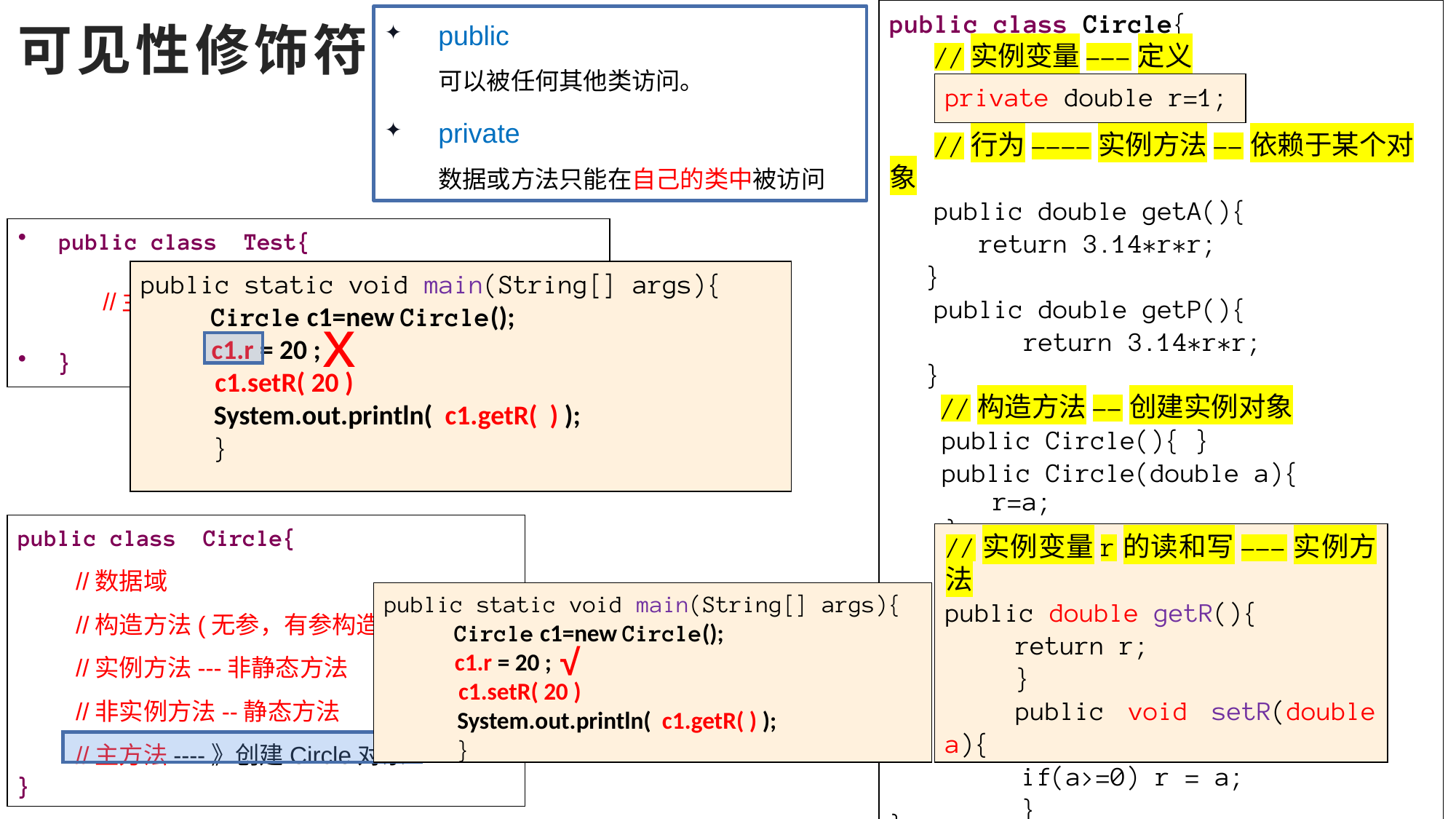

public class Circle{
   //实例变量---定义
   double r=1;

   //行为----实例方法--依赖于某个对象
   public double getA(){
      return 3.14*r*r;
}
public double getP(){
      return 3.14*r*r;
}
 //构造方法--创建实例对象
public Circle(){ }
public Circle(double a){
r=a;
}

}
# 可见性修饰符
public
	可以被任何其他类访问。
private
	数据或方法只能在自己的类中被访问

private double r=1;
public class  Test{

//主方法----》创建Circle对象

}
public static void main(String[] args){
Circle c1=new Circle();
c1.r = 20 ;
c1.setR( 20 )
System.out.println(  c1.getR(  ) );
}
x

public class  Circle{
//数据域
//构造方法(无参，有参构造方法)
//实例方法---非静态方法
//非实例方法--静态方法
//主方法----》创建Circle对象
}
//实例变量r的读和写---实例方法
public double getR(){
return r;
}
public void setR(double a){
if(a>=0) r = a;
}
public static void main(String[] args){
Circle c1=new Circle();
c1.r = 20 ;
c1.setR( 20 )
System.out.println(  c1.getR( ) );
}
√